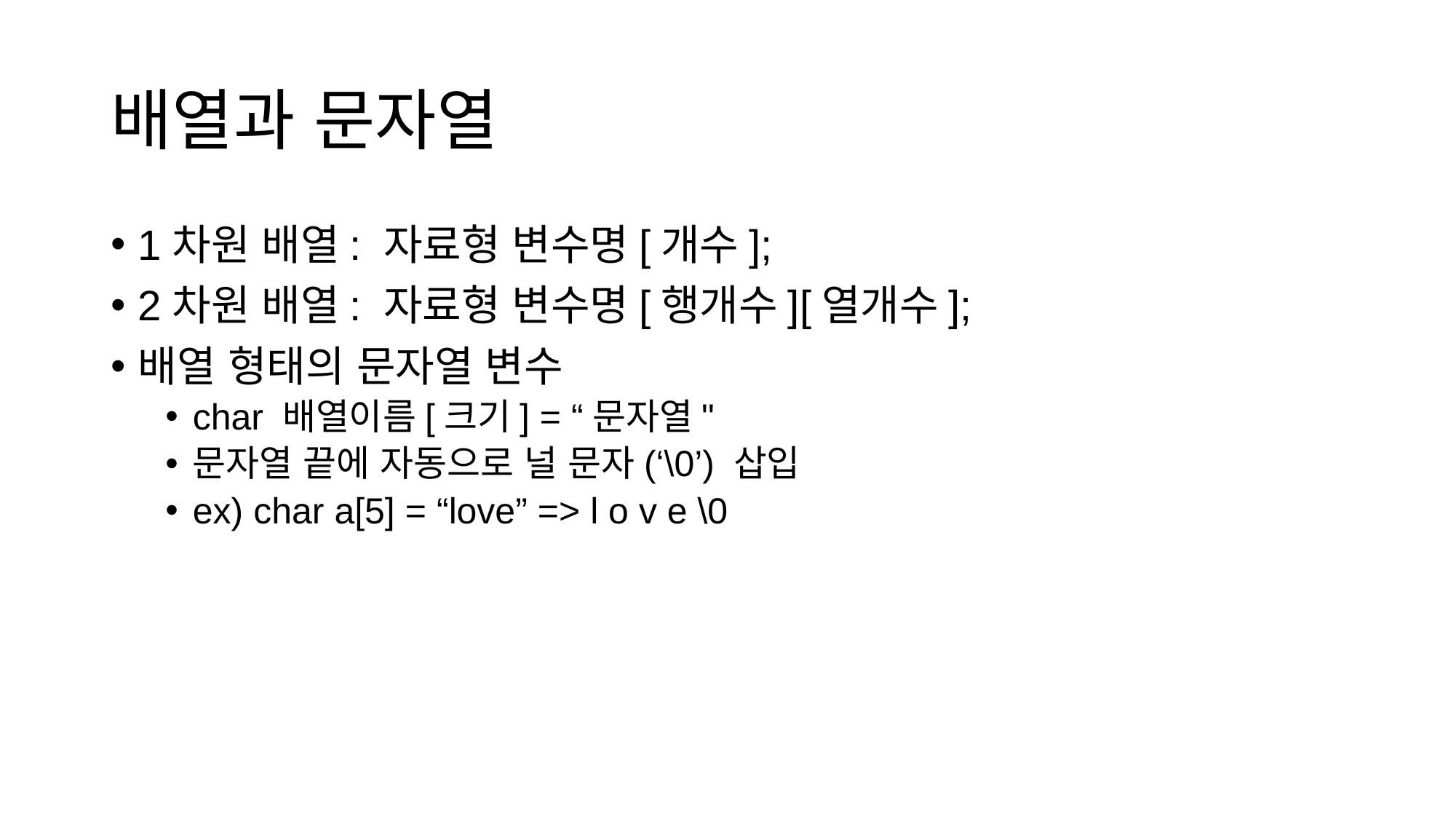

# 배열과 문자열
1차원 배열: 자료형 변수명[개수];
2차원 배열: 자료형 변수명[행개수][열개수];
배열 형태의 문자열 변수
char 배열이름[크기] = “문자열"
문자열 끝에 자동으로 널 문자(‘\0’) 삽입
ex) char a[5] = “love” => l o v e \0